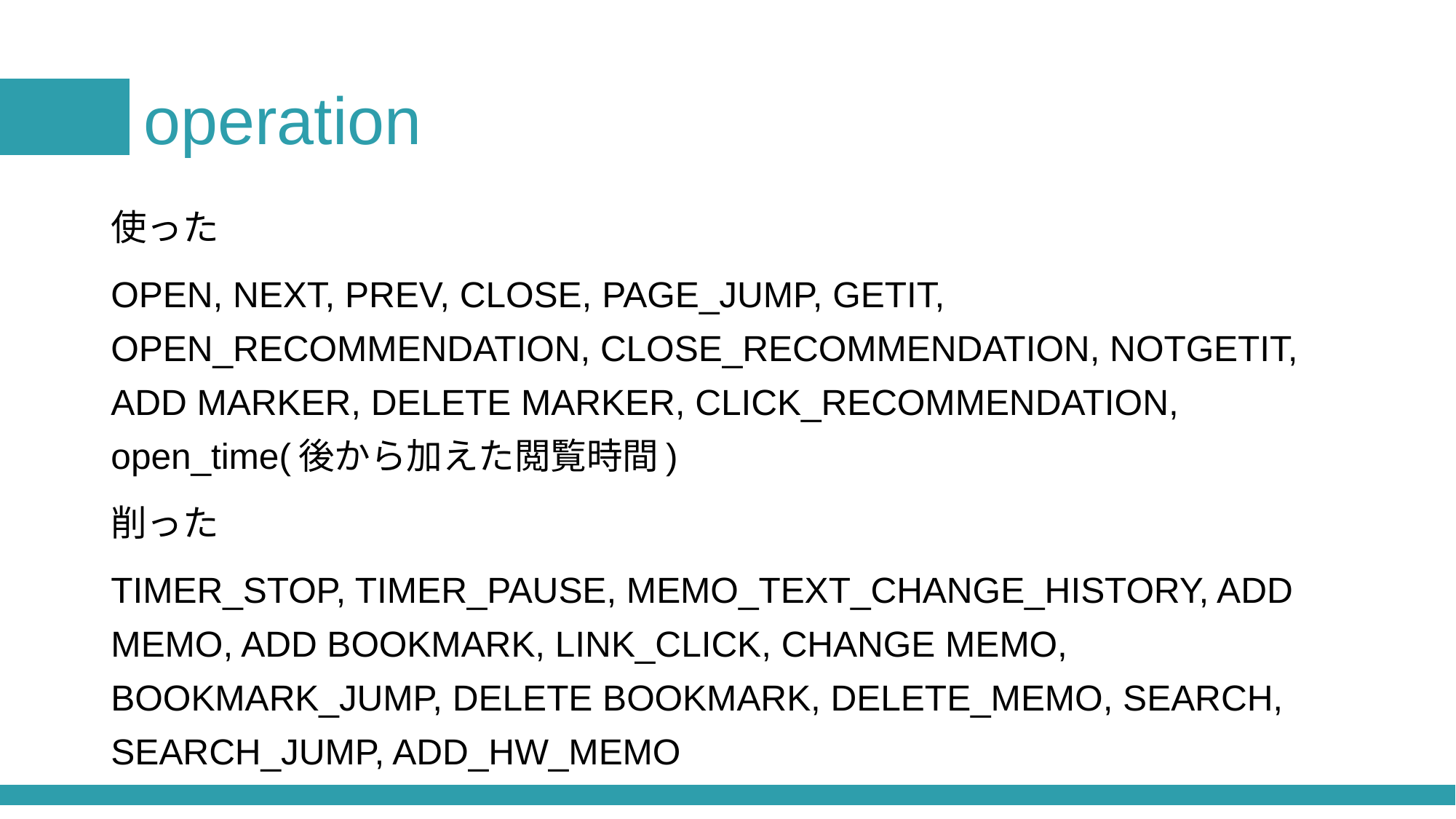

# operation

使った
OPEN, NEXT, PREV, CLOSE, PAGE_JUMP, GETIT, OPEN_RECOMMENDATION, CLOSE_RECOMMENDATION, NOTGETIT, ADD MARKER, DELETE MARKER, CLICK_RECOMMENDATION, open_time(後から加えた閲覧時間)
削った
TIMER_STOP, TIMER_PAUSE, MEMO_TEXT_CHANGE_HISTORY, ADD MEMO, ADD BOOKMARK, LINK_CLICK, CHANGE MEMO, BOOKMARK_JUMP, DELETE BOOKMARK, DELETE_MEMO, SEARCH, SEARCH_JUMP, ADD_HW_MEMO